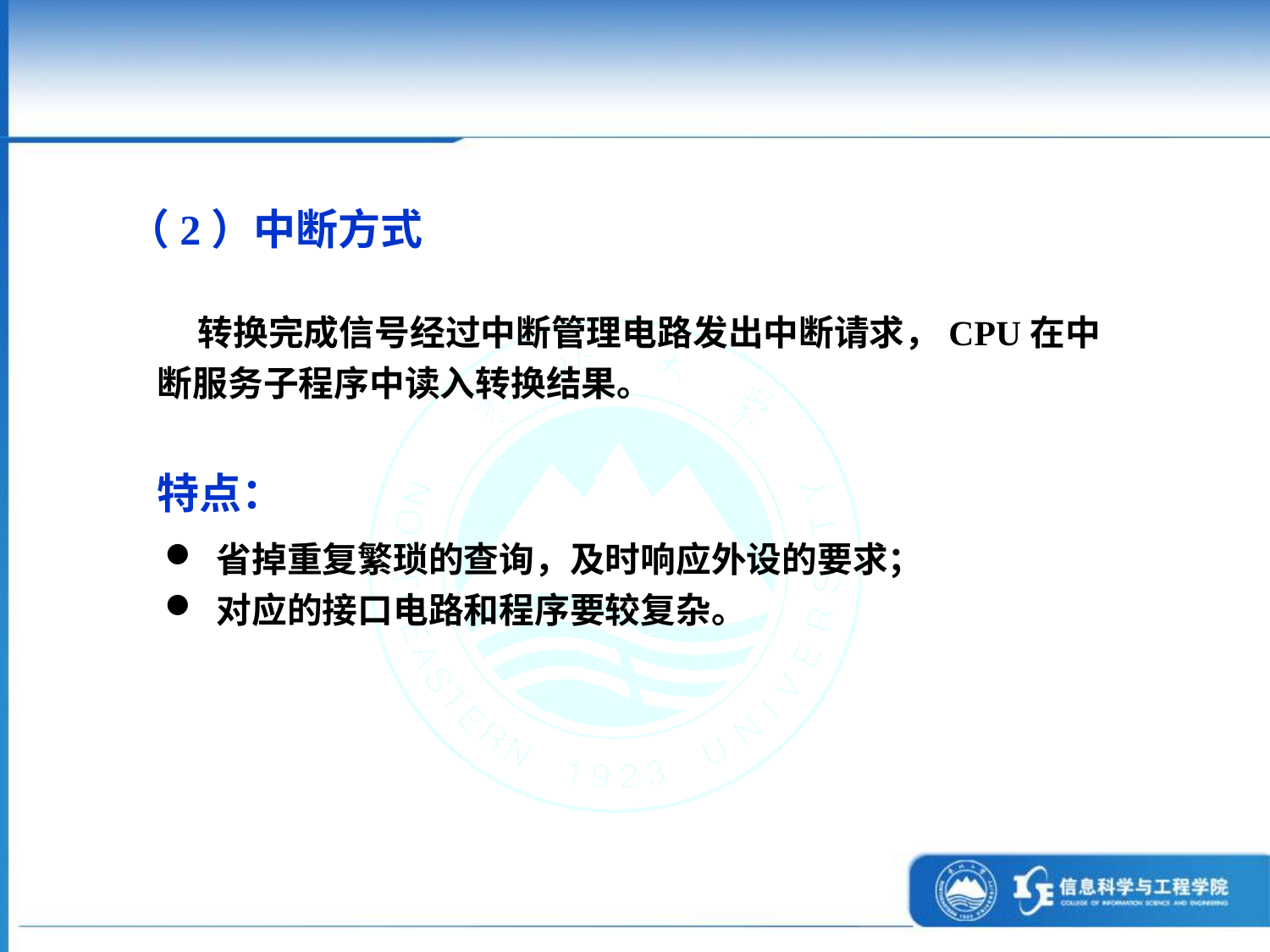

（2）中断方式
    转换完成信号经过中断管理电路发出中断请求，CPU在中断服务子程序中读入转换结果。
特点：
 省掉重复繁琐的查询，及时响应外设的要求；
 对应的接口电路和程序要较复杂。